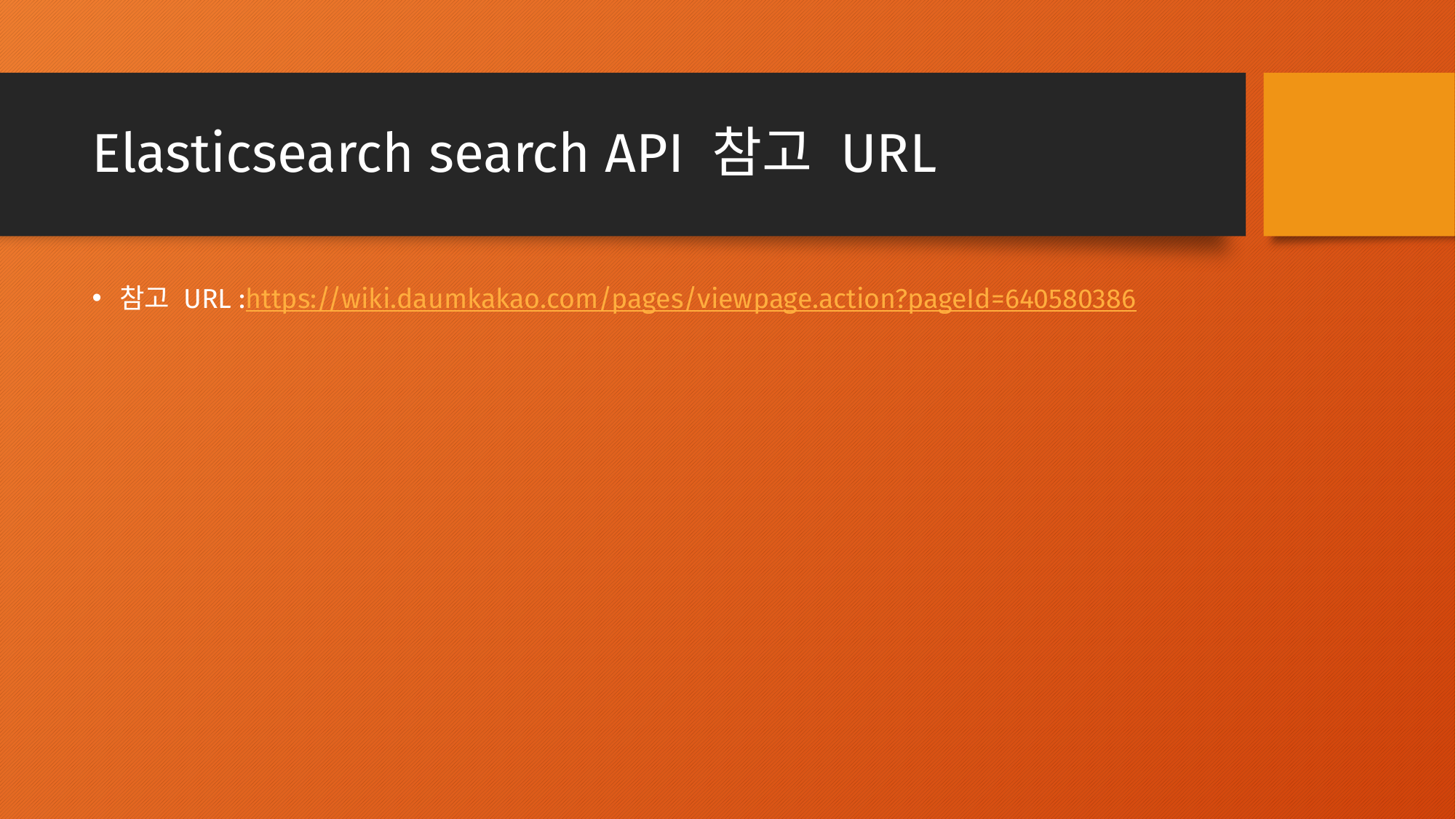

# Elasticsearch search API 참고 URL
참고 URL :https://wiki.daumkakao.com/pages/viewpage.action?pageId=640580386